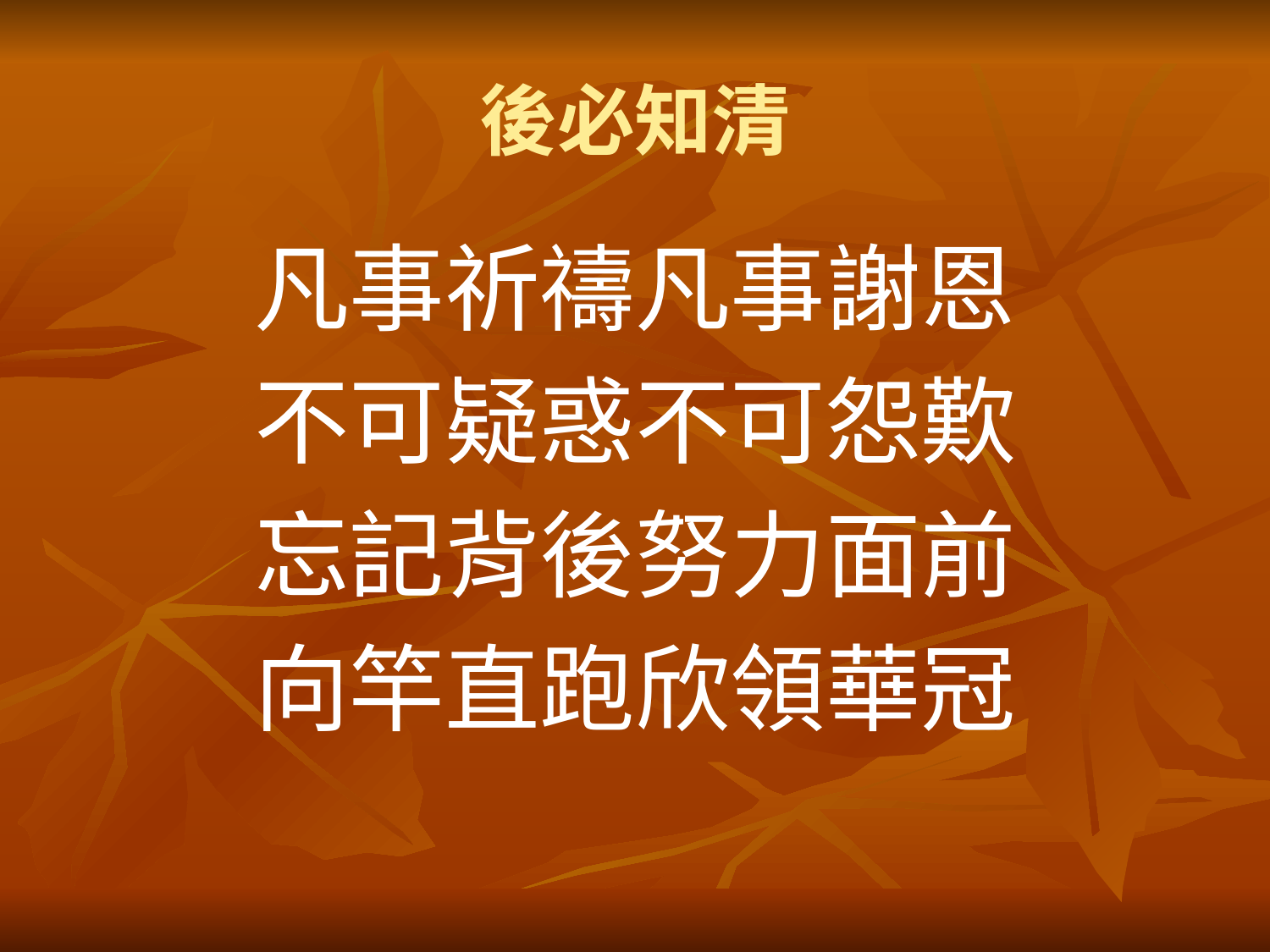

# 後必知清
凡事祈禱凡事謝恩
不可疑惑不可怨歎
忘記背後努力面前
向竿直跑欣領華冠